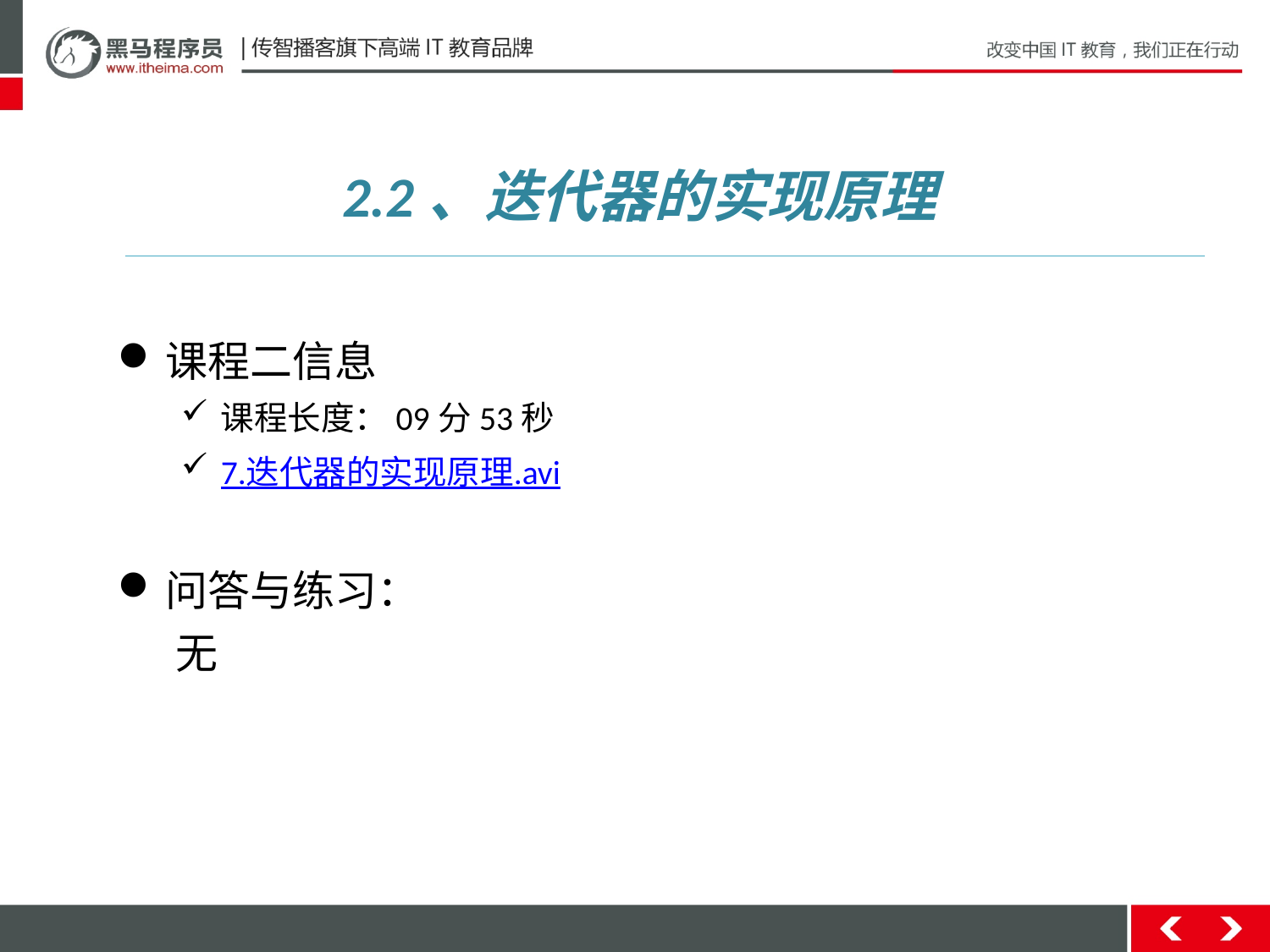

2.2、迭代器的实现原理

课程二信息
课程长度：09分53秒
7.迭代器的实现原理.avi

问答与练习：
     无